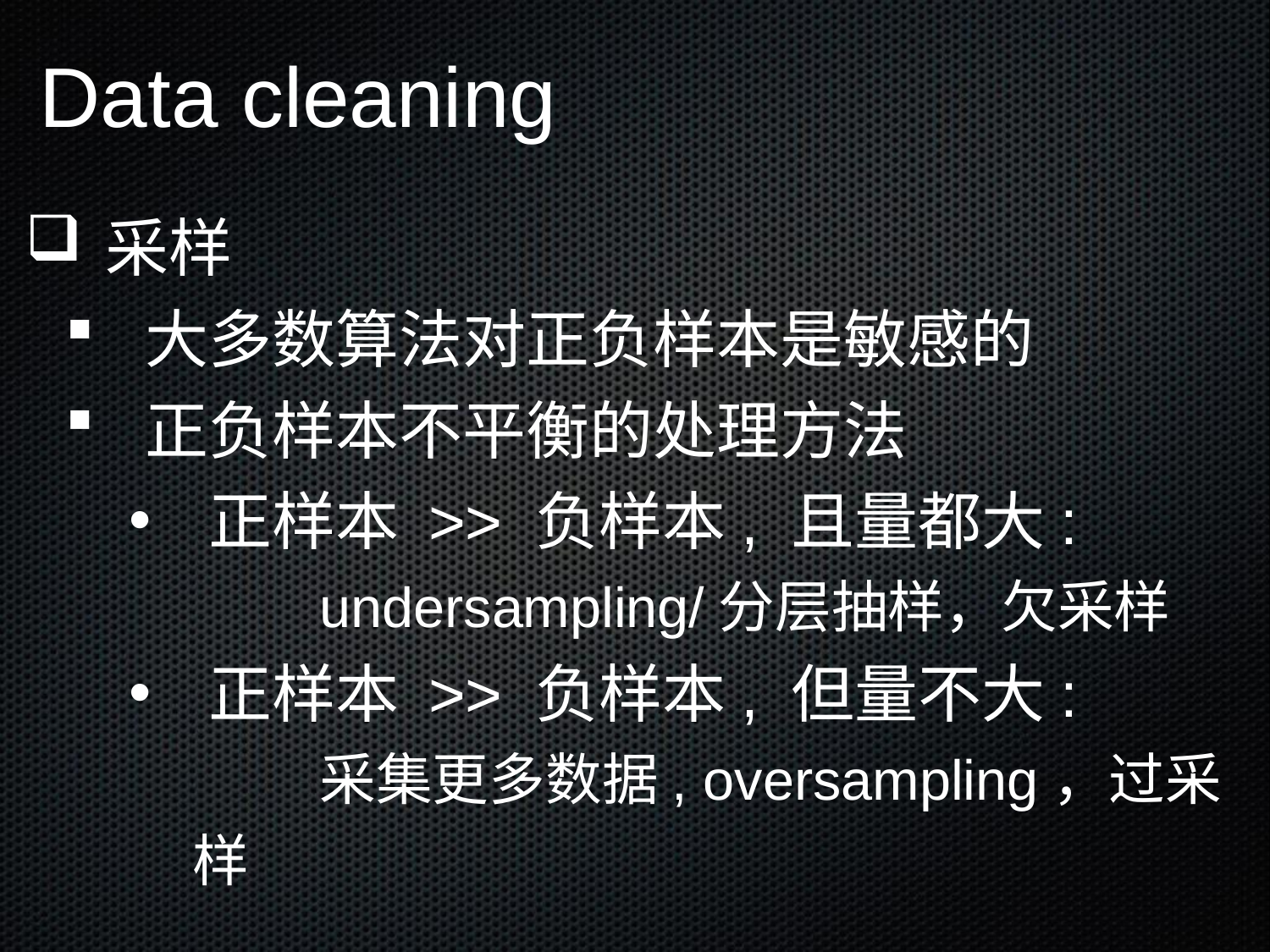

Data cleaning
采样
大多数算法对正负样本是敏感的
正负样本不平衡的处理方法
正样本 >> 负样本, 且量都大:
	undersampling/分层抽样，欠采样
正样本 >> 负样本, 但量不大:
	采集更多数据, oversampling，过采样